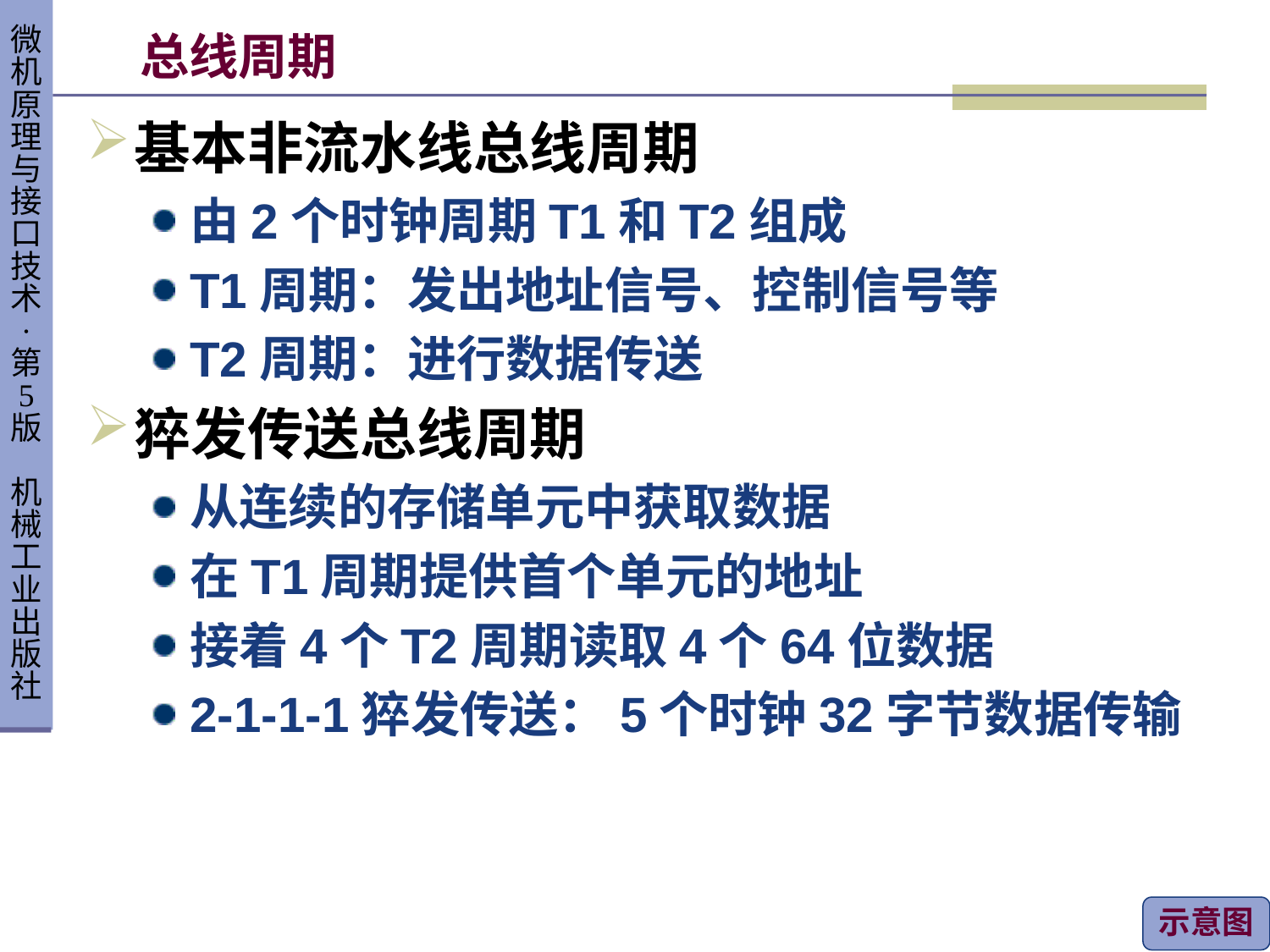

# 总线周期
基本非流水线总线周期
由2个时钟周期T1和T2组成
T1周期：发出地址信号、控制信号等
T2周期：进行数据传送
猝发传送总线周期
从连续的存储单元中获取数据
在T1周期提供首个单元的地址
接着4个T2周期读取4个64位数据
2-1-1-1猝发传送：5个时钟32字节数据传输
示意图